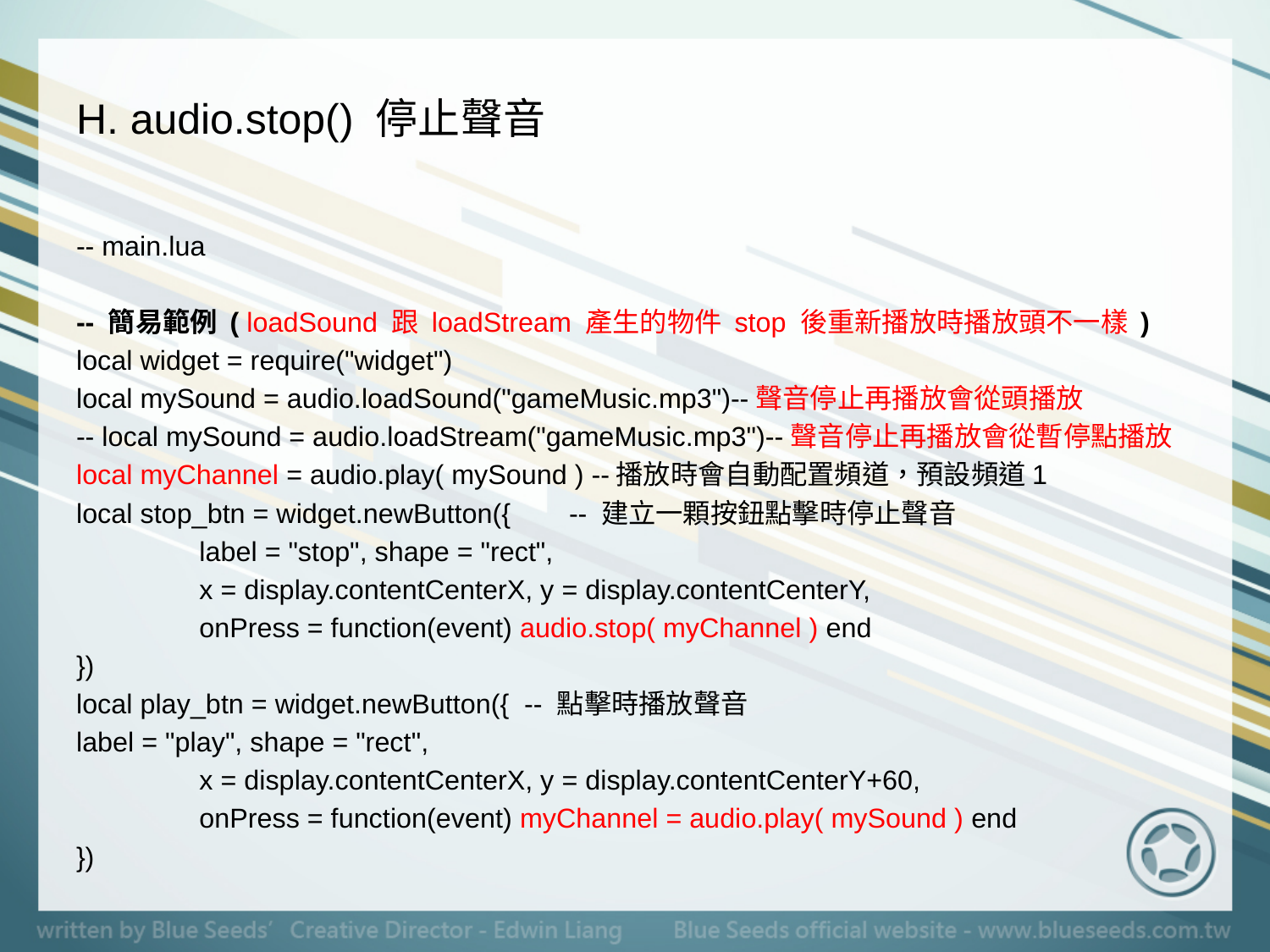

# H. audio.stop() 停止聲音
-- main.lua

-- 簡易範例 ( loadSound 跟 loadStream 產生的物件 stop 後重新播放時播放頭不一樣 )
local widget = require("widget")
local mySound = audio.loadSound("gameMusic.mp3")--聲音停止再播放會從頭播放
-- local mySound = audio.loadStream("gameMusic.mp3")--聲音停止再播放會從暫停點播放
local myChannel = audio.play( mySound ) --播放時會自動配置頻道，預設頻道1
local stop_btn = widget.newButton({	-- 建立一顆按鈕點擊時停止聲音
	label = "stop", shape = "rect",
	x = display.contentCenterX, y = display.contentCenterY,
	onPress = function(event) audio.stop( myChannel ) end
})
local play_btn = widget.newButton({  -- 點擊時播放聲音
label = "play", shape = "rect",
	x = display.contentCenterX, y = display.contentCenterY+60,
	onPress = function(event) myChannel = audio.play( mySound ) end
})